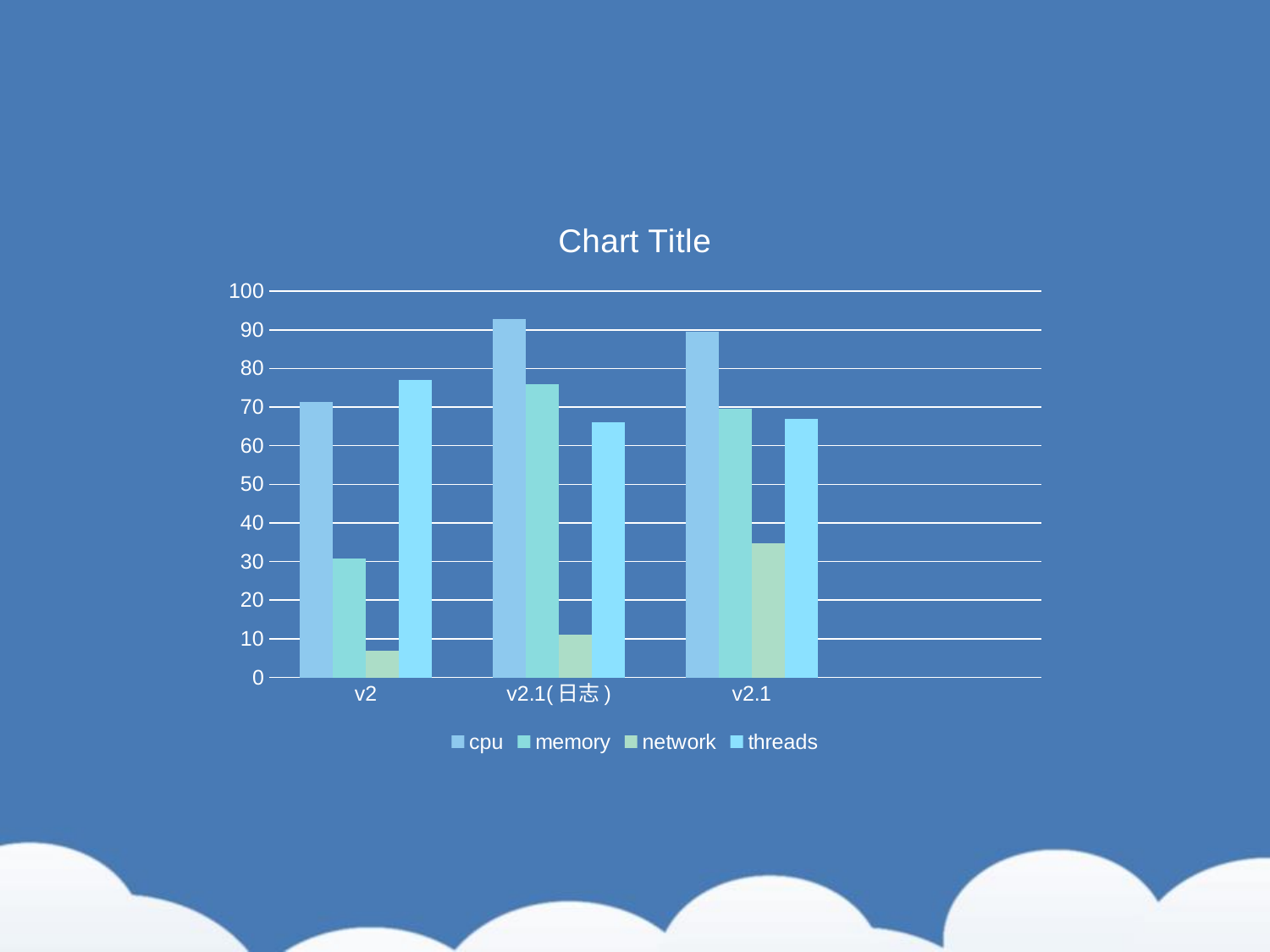

### Chart:

| Category | cpu | memory | network | threads |
|---|---|---|---|---|
| v2 | 71.31 | 30.77 | 7.0 | 77.0 |
| v2.1(日志) | 92.83 | 75.98 | 11.1 | 66.0 |
| v2.1 | 89.61 | 69.59 | 34.63 | 67.0 |